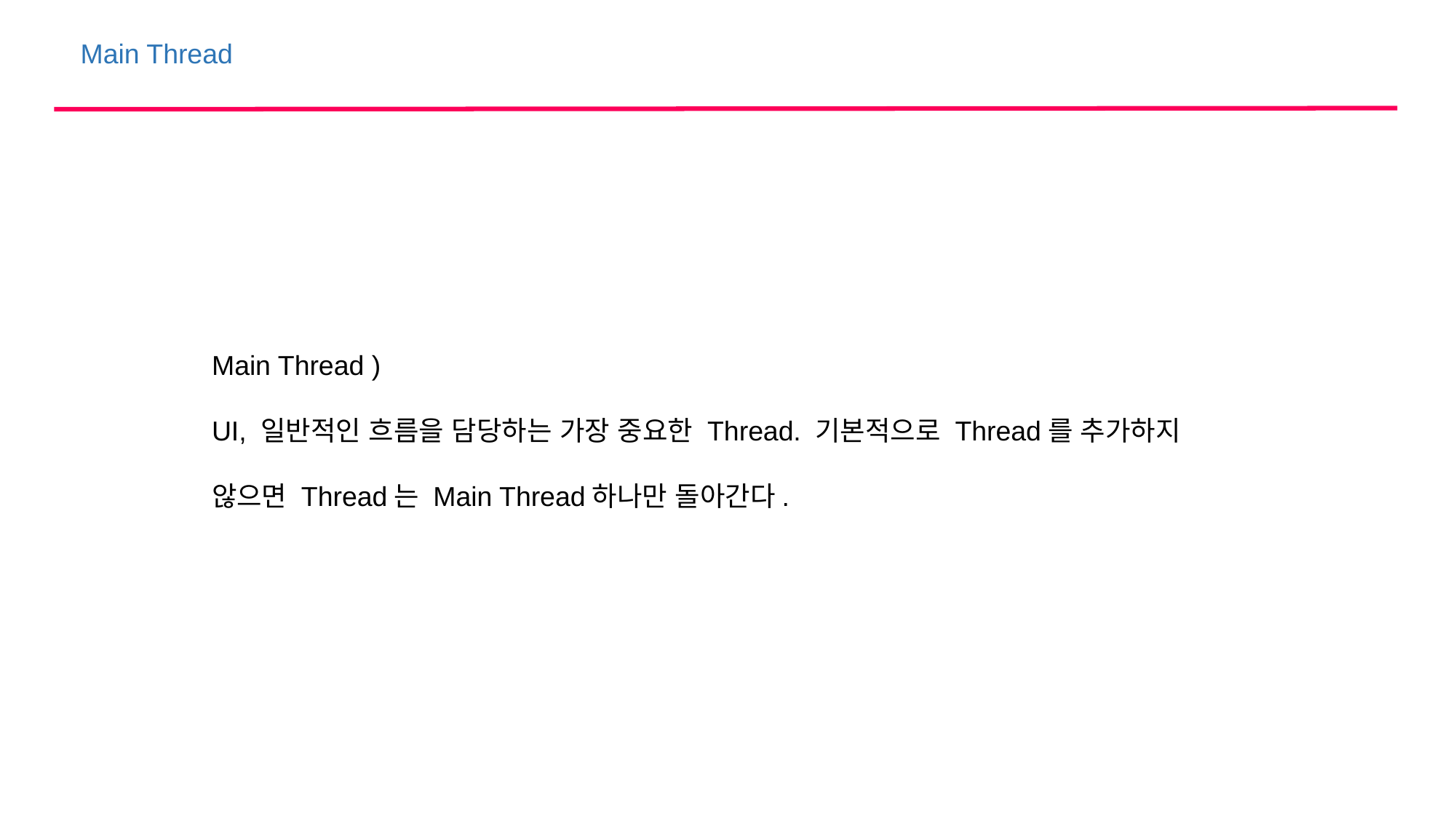

Main Thread
Main Thread )
UI, 일반적인 흐름을 담당하는 가장 중요한 Thread. 기본적으로 Thread를 추가하지 않으면 Thread는 Main Thread하나만 돌아간다.